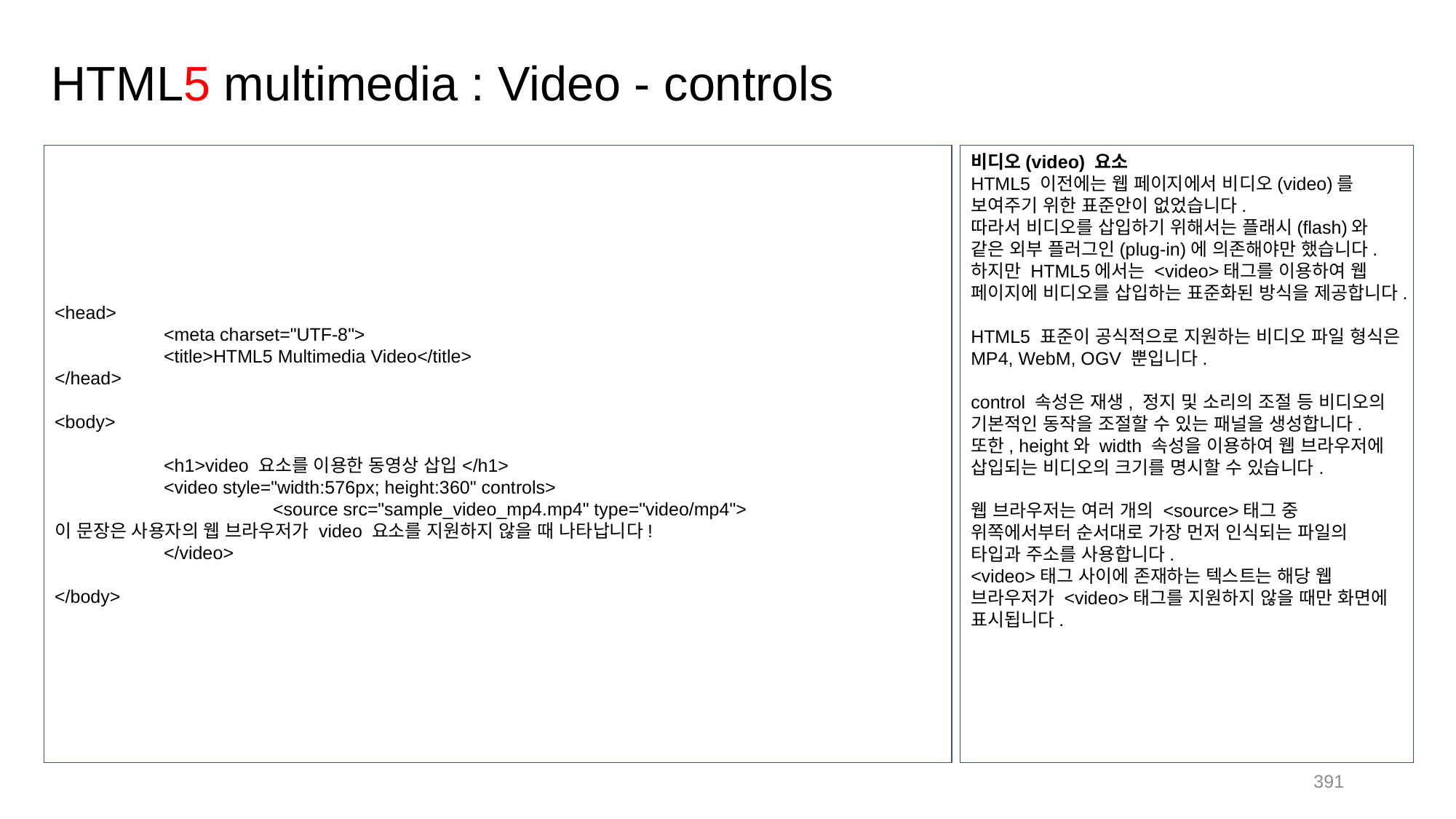

# HTML5 multimedia : Video - controls
<head>
	<meta charset="UTF-8">
	<title>HTML5 Multimedia Video</title>
</head>

<body>

	<h1>video 요소를 이용한 동영상 삽입</h1>
	<video style="width:576px; height:360" controls>
		<source src="sample_video_mp4.mp4" type="video/mp4">		이 문장은 사용자의 웹 브라우저가 video 요소를 지원하지 않을 때 나타납니다!
	</video>

</body>
비디오(video) 요소
HTML5 이전에는 웹 페이지에서 비디오(video)를 보여주기 위한 표준안이 없었습니다.
따라서 비디오를 삽입하기 위해서는 플래시(flash)와 같은 외부 플러그인(plug-in)에 의존해야만 했습니다.
하지만 HTML5에서는 <video>태그를 이용하여 웹 페이지에 비디오를 삽입하는 표준화된 방식을 제공합니다.

HTML5 표준이 공식적으로 지원하는 비디오 파일 형식은 MP4, WebM, OGV 뿐입니다.

control 속성은 재생, 정지 및 소리의 조절 등 비디오의 기본적인 동작을 조절할 수 있는 패널을 생성합니다.
또한, height와 width 속성을 이용하여 웹 브라우저에 삽입되는 비디오의 크기를 명시할 수 있습니다.

웹 브라우저는 여러 개의 <source>태그 중 위쪽에서부터 순서대로 가장 먼저 인식되는 파일의 타입과 주소를 사용합니다.
<video>태그 사이에 존재하는 텍스트는 해당 웹 브라우저가 <video>태그를 지원하지 않을 때만 화면에 표시됩니다.

391